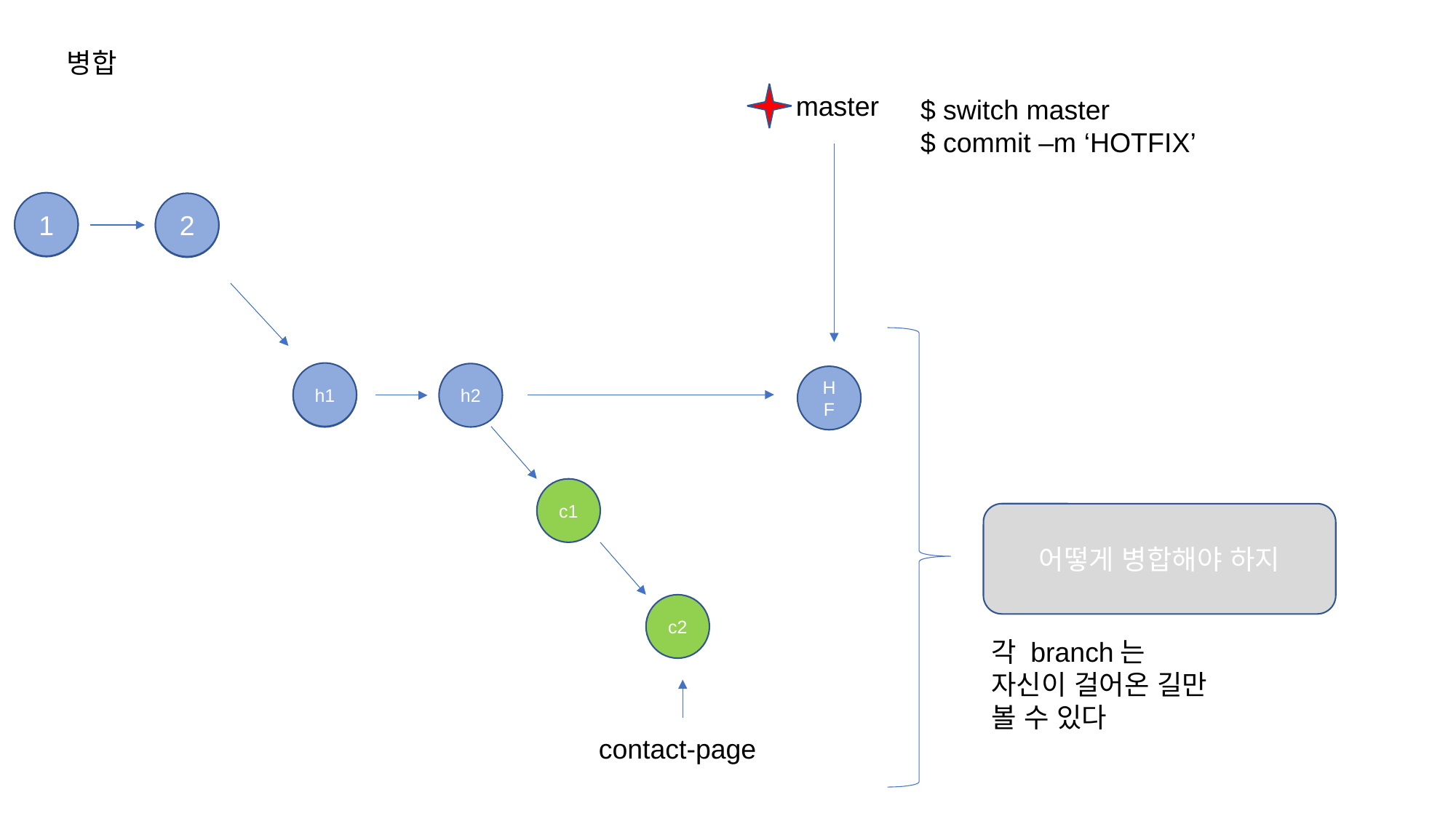

병합

master
$ switch master
$ commit –m ‘HOTFIX’

1
2

h1

h2
HF
c1
어떻게 병합해야 하지
c2
각 branch는
자신이 걸어온 길만
볼 수 있다
contact-page